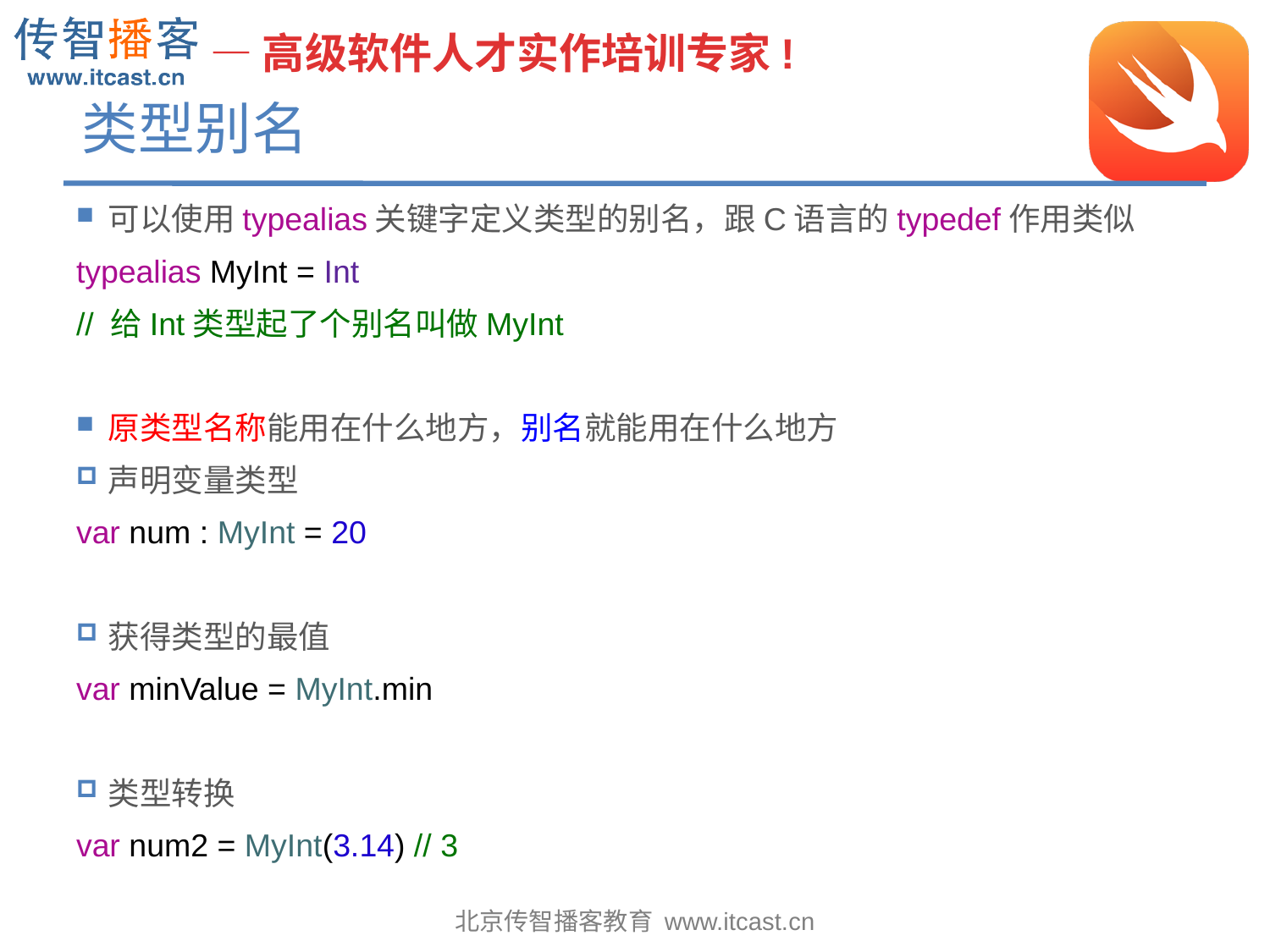

# 类型别名
可以使用typealias关键字定义类型的别名，跟C语言的typedef作用类似
typealias MyInt = Int
// 给Int类型起了个别名叫做MyInt

原类型名称能用在什么地方，别名就能用在什么地方
声明变量类型
var num : MyInt = 20

获得类型的最值
var minValue = MyInt.min

类型转换
var num2 = MyInt(3.14) // 3